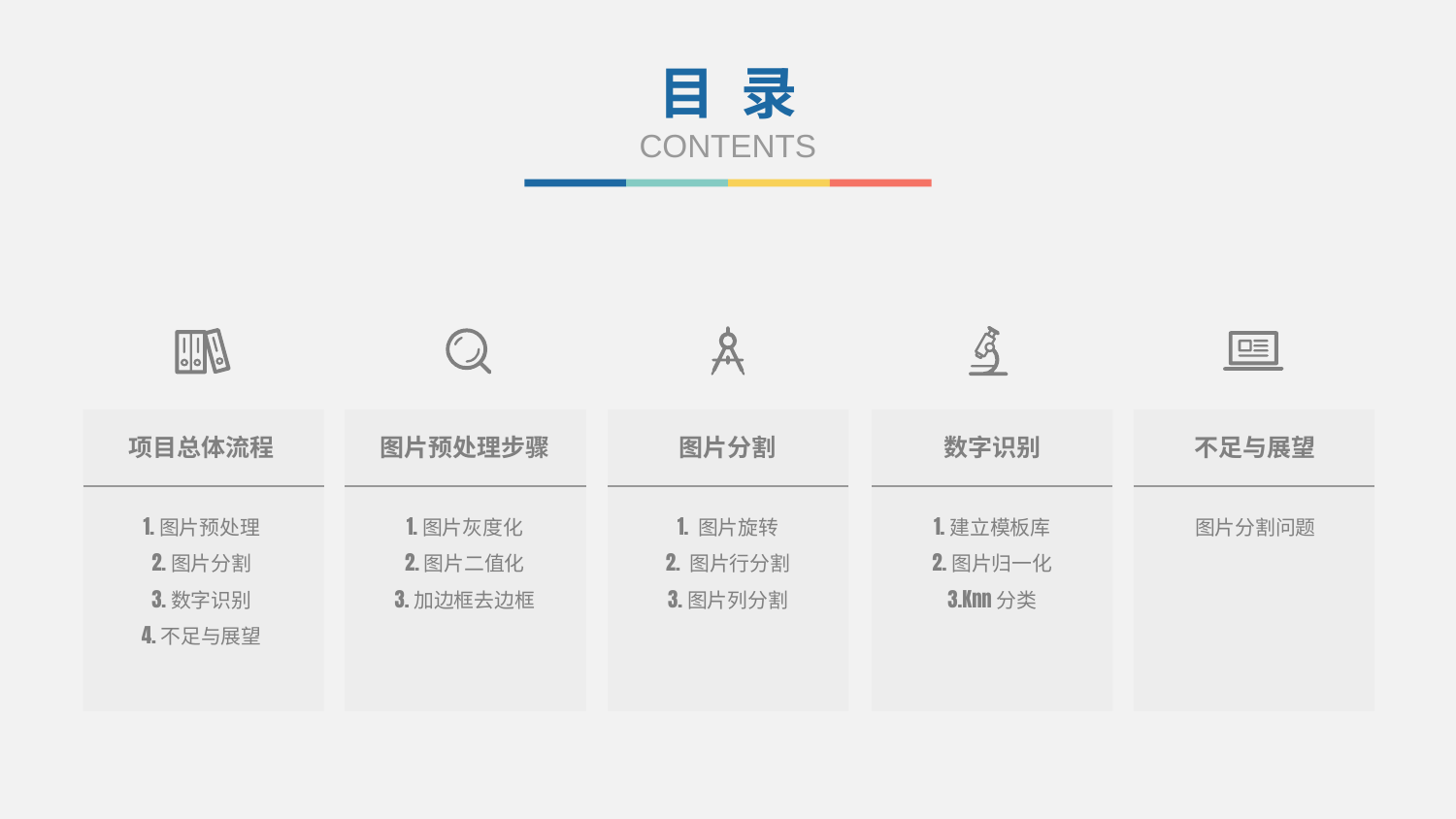

目  录
CONTENTS

项目总体流程
图片预处理步骤
图片分割
数字识别
不足与展望
1.图片预处理
2.图片分割
3.数字识别
4.不足与展望
1.图片灰度化
2.图片二值化
3.加边框去边框
1. 图片旋转
2. 图片行分割
3.图片列分割
1.建立模板库
2.图片归一化
3.Knn分类
图片分割问题